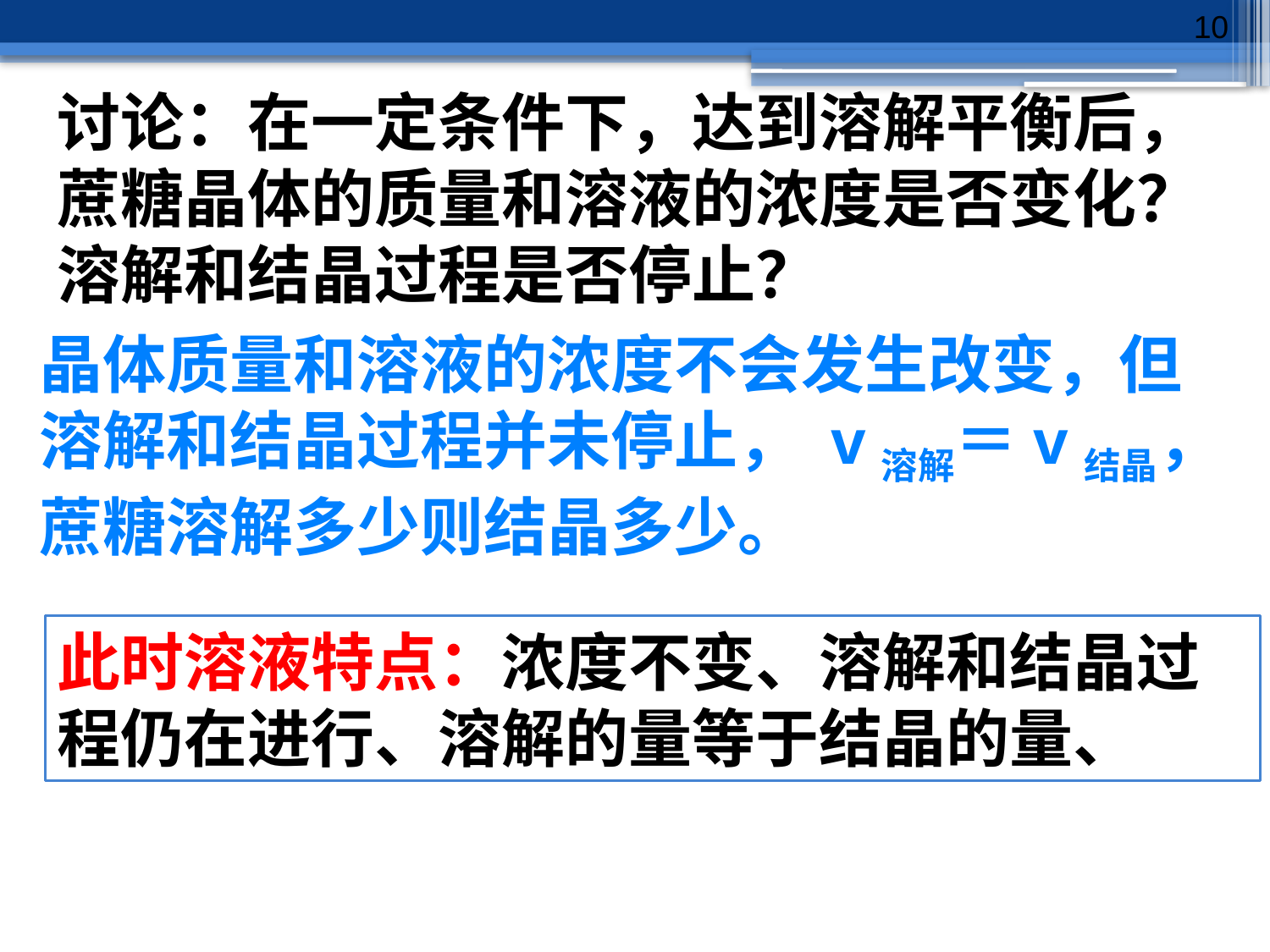

10
讨论：在一定条件下，达到溶解平衡后，蔗糖晶体的质量和溶液的浓度是否变化？溶解和结晶过程是否停止？
晶体质量和溶液的浓度不会发生改变，但溶解和结晶过程并未停止， v溶解＝v结晶，蔗糖溶解多少则结晶多少。
此时溶液特点：浓度不变、溶解和结晶过程仍在进行、溶解的量等于结晶的量、